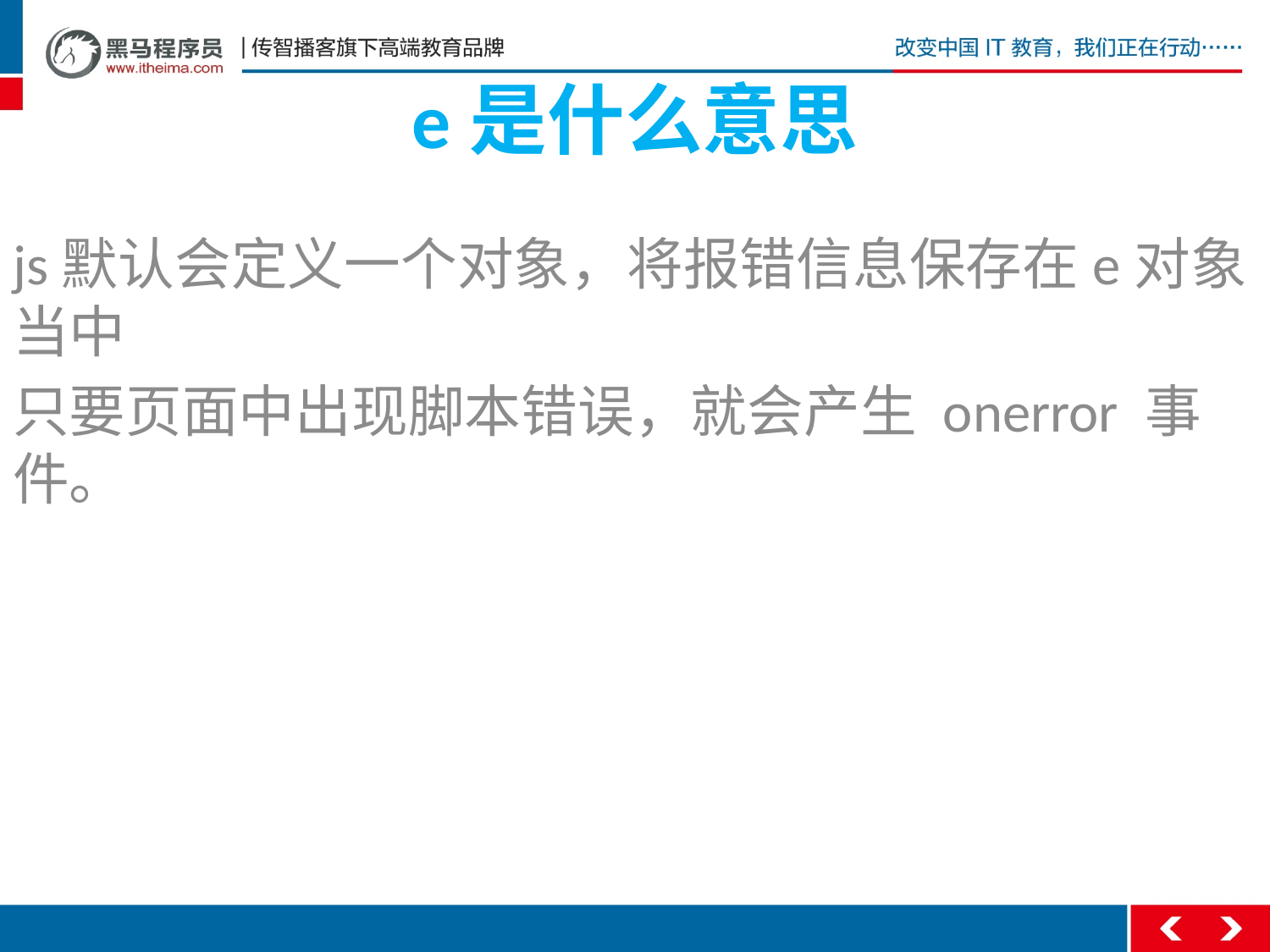

# e是什么意思
js默认会定义一个对象，将报错信息保存在e对象当中
只要页面中出现脚本错误，就会产生 onerror 事件。